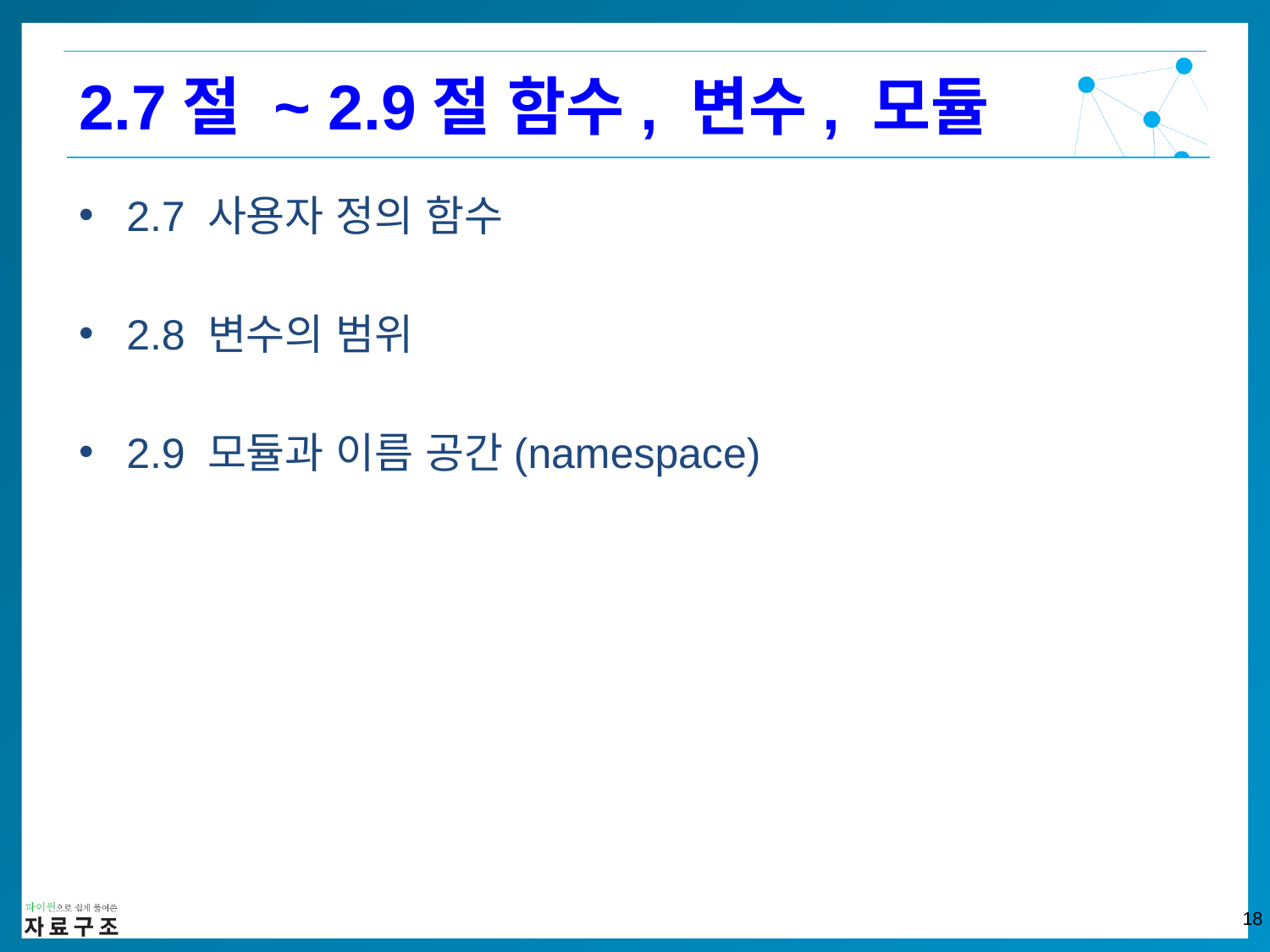

2.7절 ~ 2.9절 함수, 변수, 모듈
2.7 사용자 정의 함수

2.8 변수의 범위

2.9 모듈과 이름 공간(namespace)